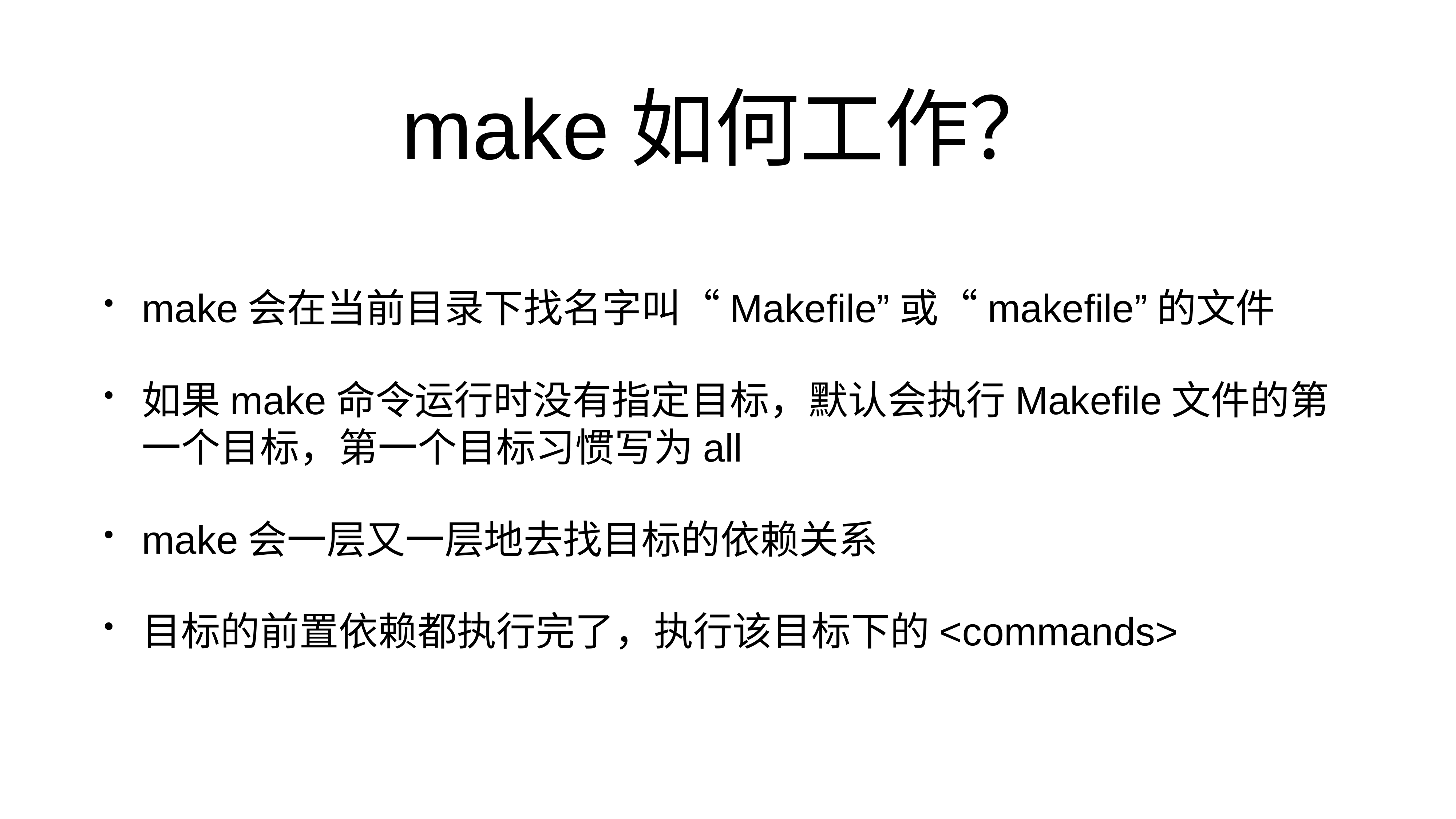

# make如何工作？
make会在当前目录下找名字叫“Makefile”或“makefile”的文件
如果make命令运行时没有指定目标，默认会执行Makefile文件的第一个目标，第一个目标习惯写为all
make会一层又一层地去找目标的依赖关系
目标的前置依赖都执行完了，执行该目标下的<commands>